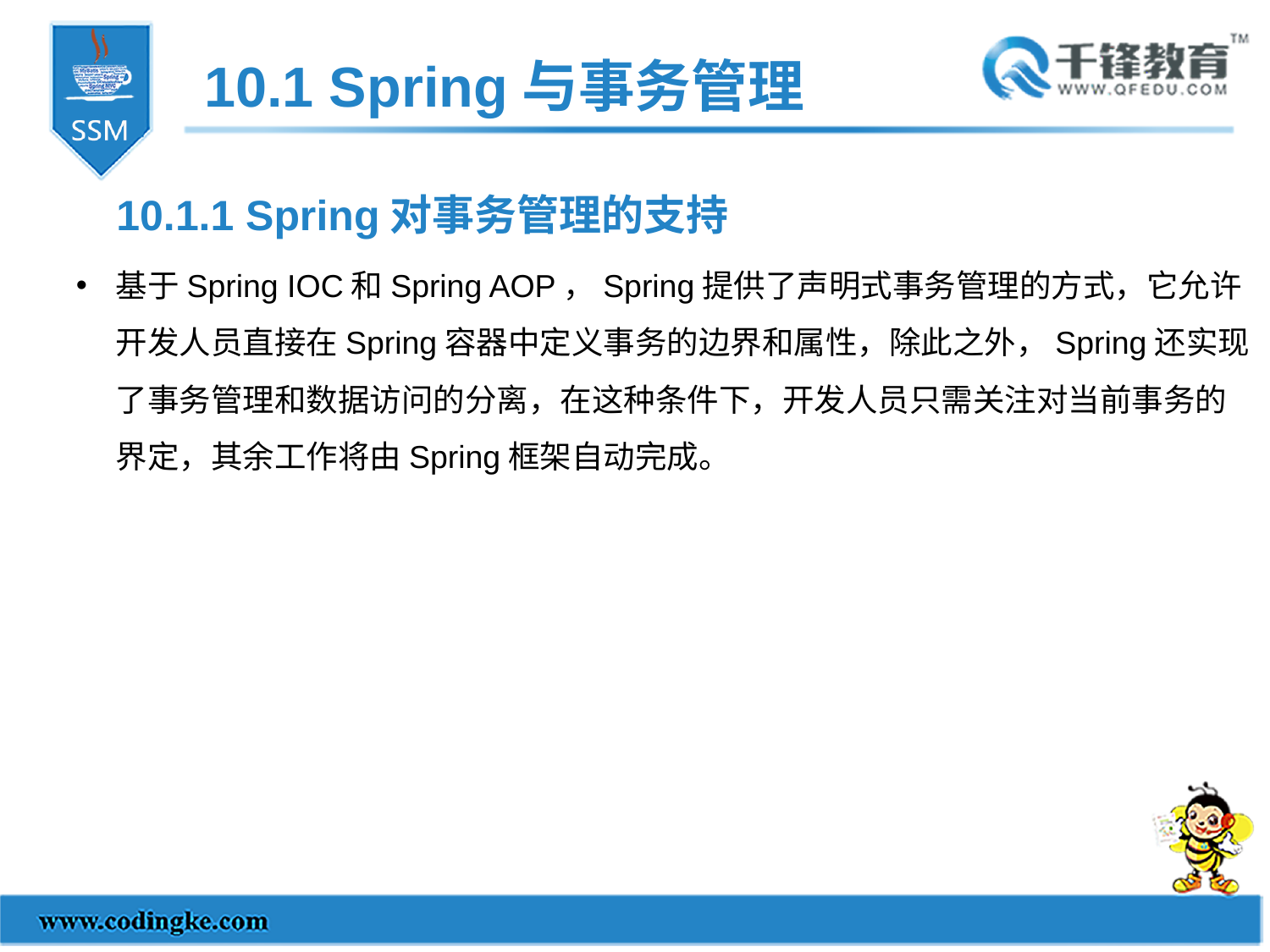

10.1 Spring与事务管理
10.1.1 Spring对事务管理的支持
基于Spring IOC和Spring AOP，Spring提供了声明式事务管理的方式，它允许开发人员直接在Spring容器中定义事务的边界和属性，除此之外，Spring还实现了事务管理和数据访问的分离，在这种条件下，开发人员只需关注对当前事务的界定，其余工作将由Spring框架自动完成。